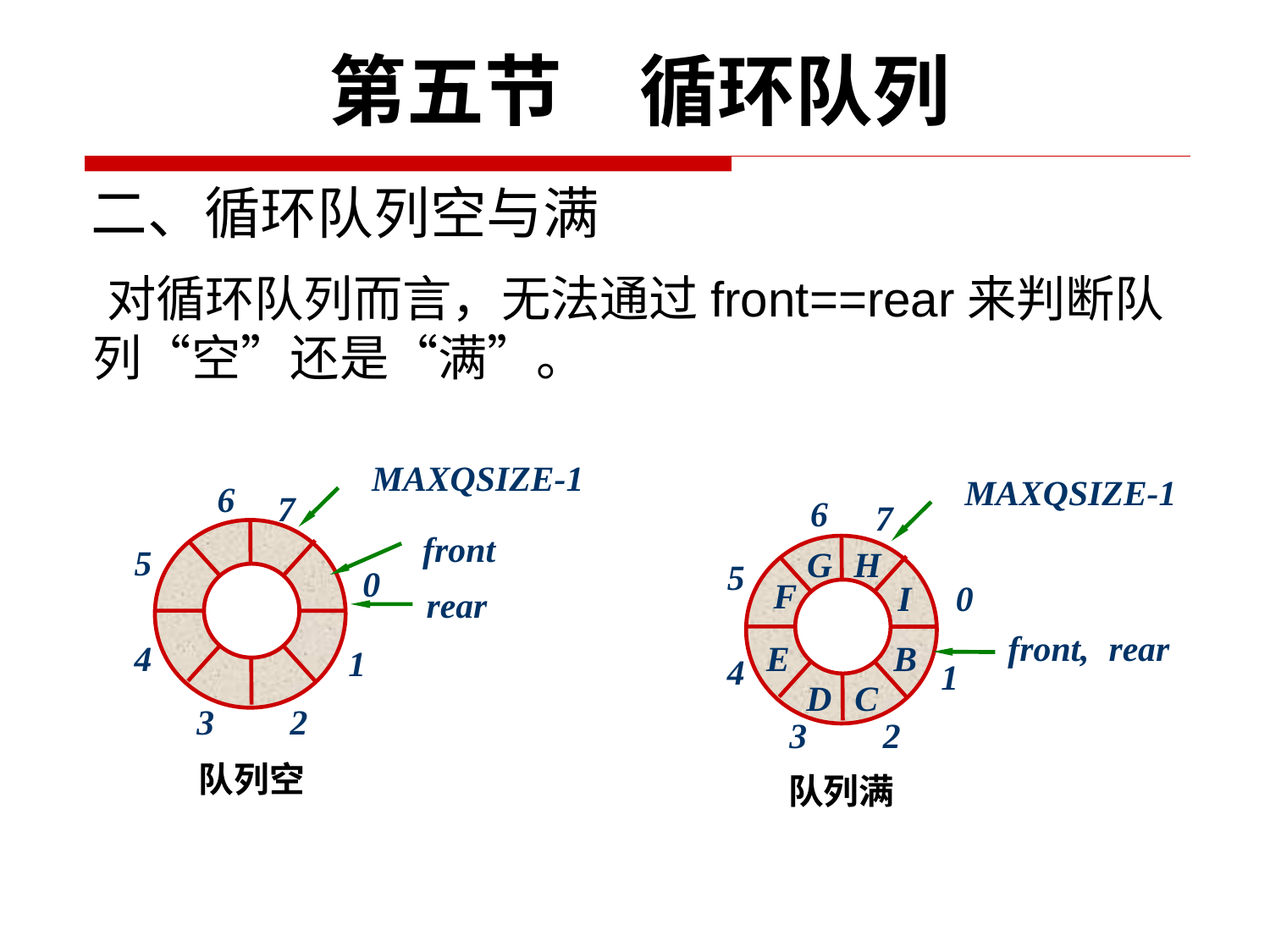

第五节　循环队列
二、循环队列空与满
      对循环队列而言，无法通过front==rear来判断队列“空”还是“满”。
 MAXQSIZE-1
6

C

front

5

0

rear

4
1

3
2
队列空
7
 MAXQSIZE-1
6

C

G
H

F

E
B
D
C
5
0
I
front,
rear
4

1
3
2
队列满
7